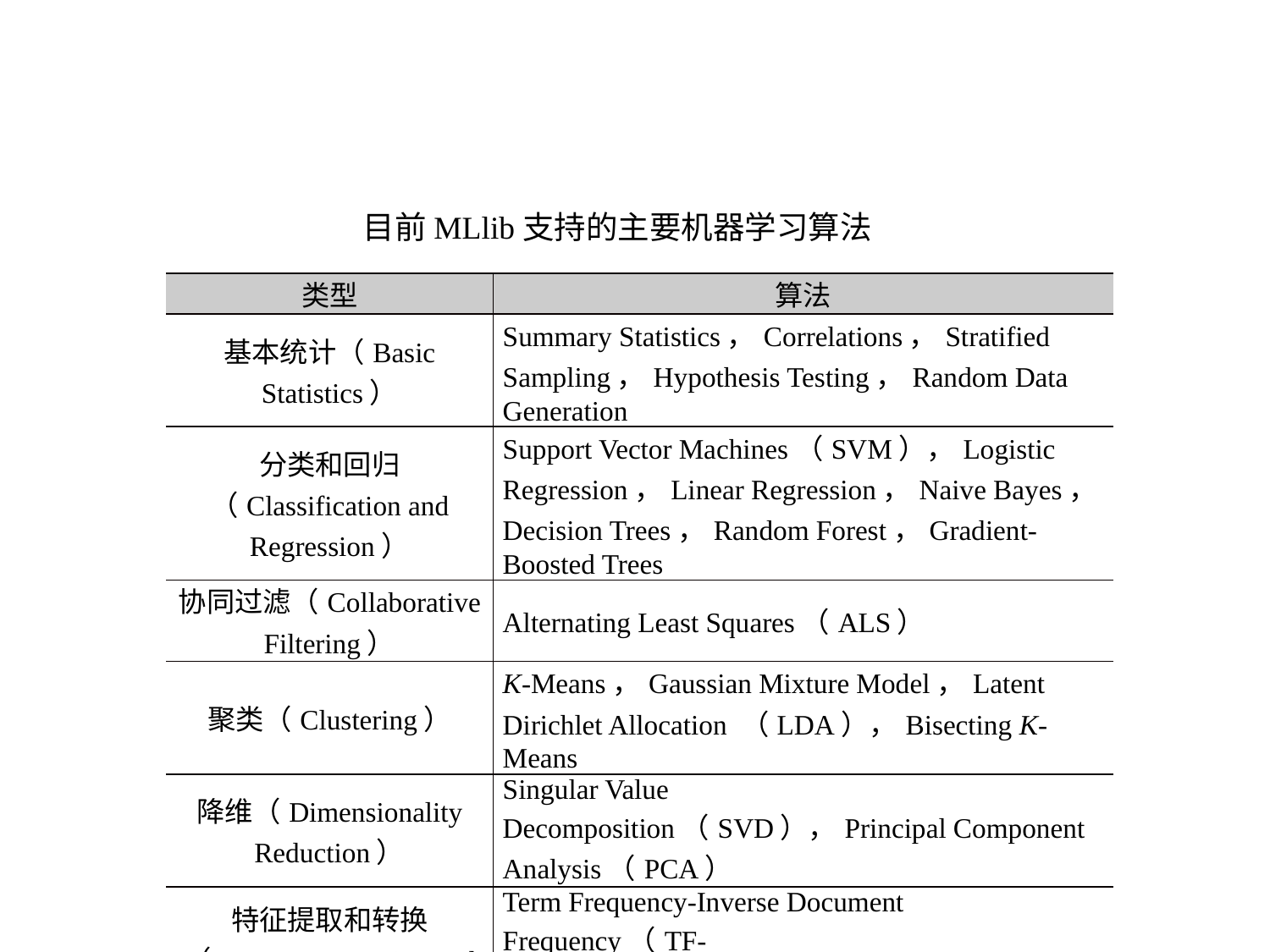

9.2  机器学习库MLlib概述
目前MLlib支持的主要机器学习算法
| 类型 | 算法 |
| --- | --- |
| 基本统计（Basic Statistics） | Summary Statistics，Correlations，Stratified Sampling，Hypothesis Testing，Random Data Generation |
| 分类和回归（Classification and Regression） | Support Vector Machines（SVM），Logistic Regression，Linear Regression，Naive Bayes，Decision Trees，Random Forest，Gradient-Boosted Trees |
| 协同过滤（Collaborative Filtering） | Alternating Least Squares（ALS） |
| 聚类（Clustering） | K-Means，Gaussian Mixture Model，Latent Dirichlet Allocation （LDA），Bisecting K-Means |
| 降维（Dimensionality Reduction） | Singular Value Decomposition（SVD），Principal Component Analysis（PCA） |
| 特征提取和转换（Feature Extraction and Transformation） | Term Frequency-Inverse Document Frequency（TF-IDF），Word2Vec，StandardScaler，Normalizer |